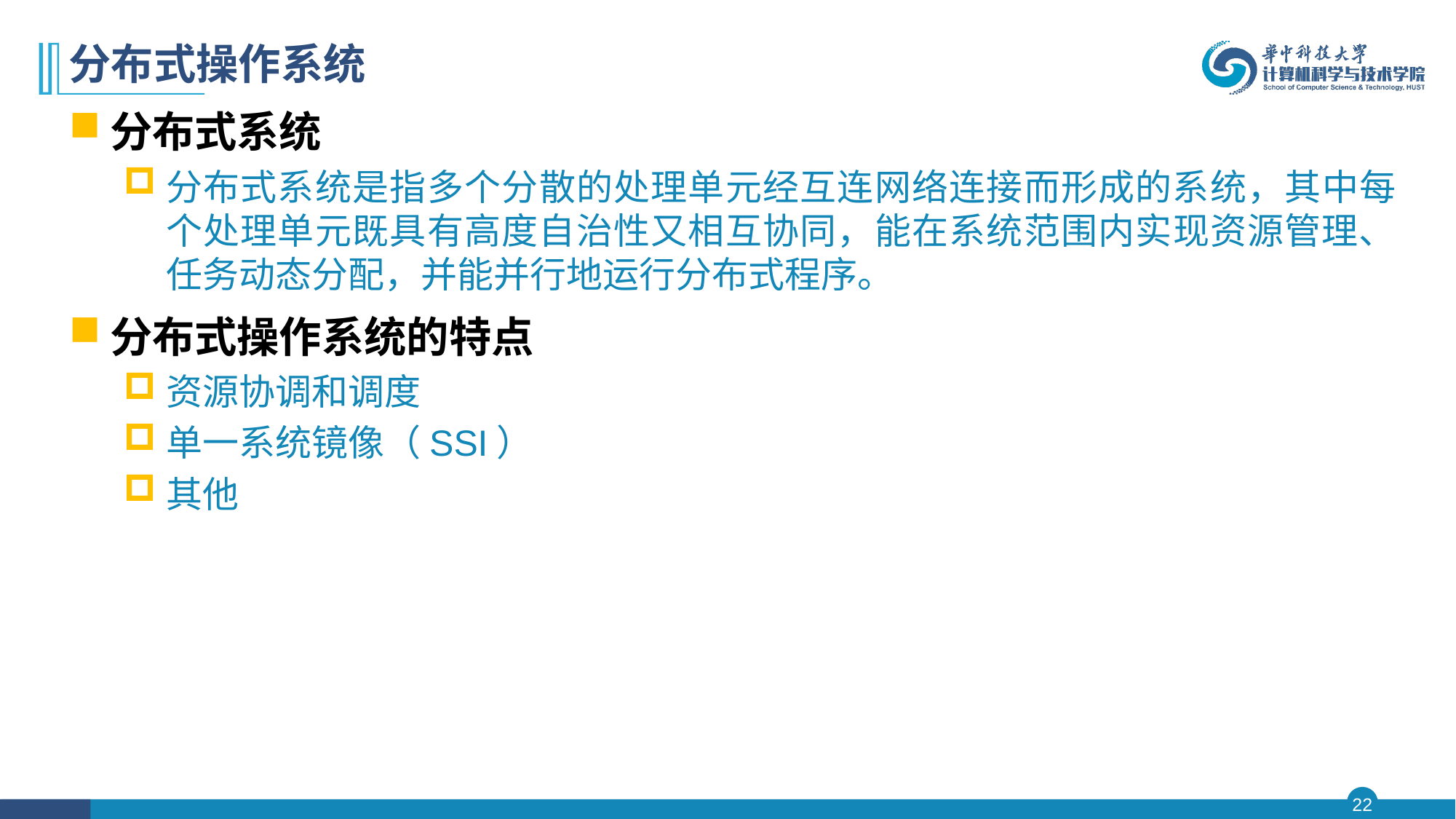

# 分布式操作系统
分布式系统
分布式系统是指多个分散的处理单元经互连网络连接而形成的系统，其中每个处理单元既具有高度自治性又相互协同，能在系统范围内实现资源管理、任务动态分配，并能并行地运行分布式程序。
分布式操作系统的特点
资源协调和调度
单一系统镜像（SSI）
其他